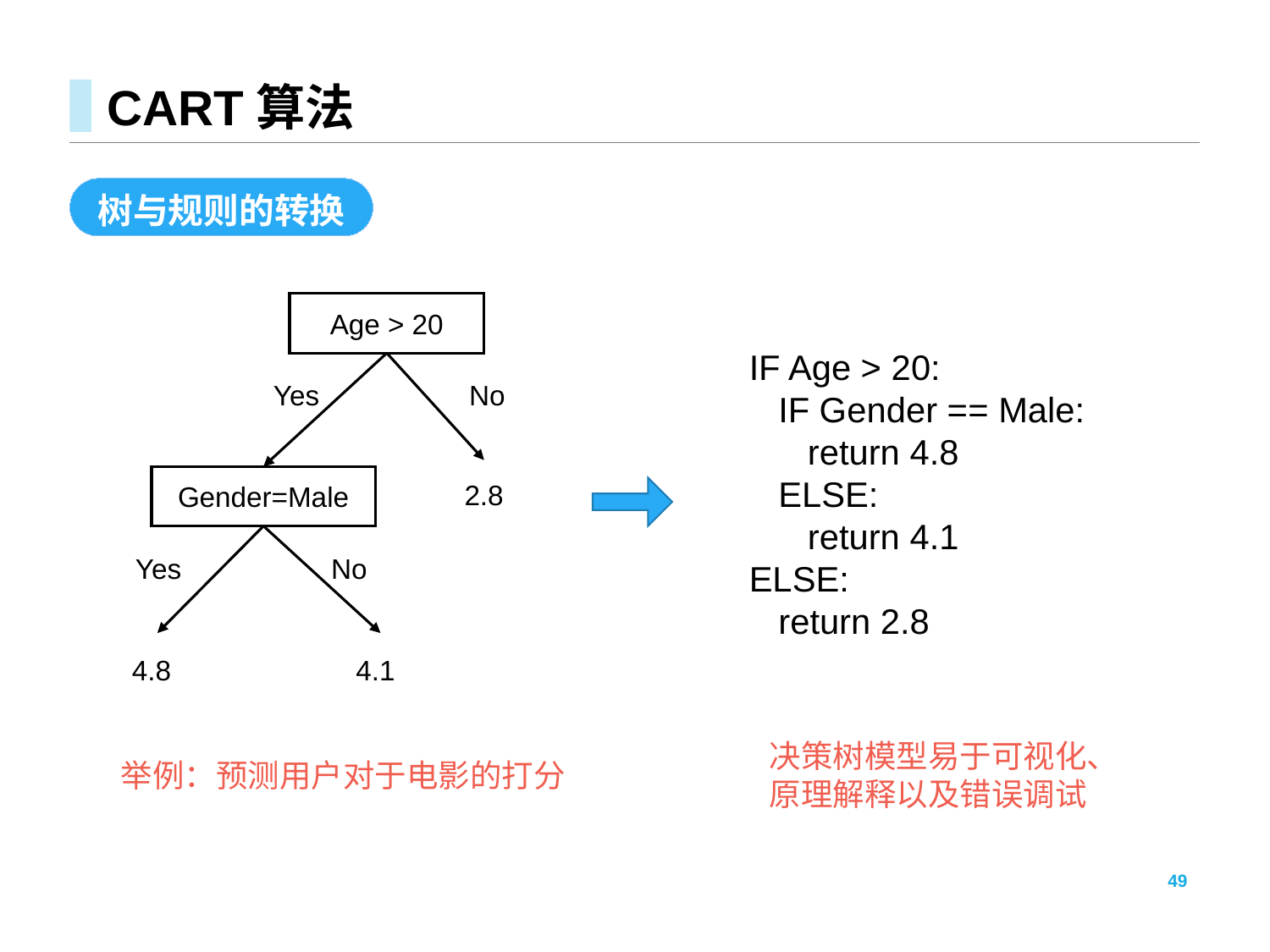

# CART算法
树与规则的转换
Age > 20
Yes
No
Gender=Male
2.8
Yes
No
4.8
4.1
IF Age > 20:
   IF Gender == Male:
      return 4.8
   ELSE:
      return 4.1
ELSE:
   return 2.8

决策树模型易于可视化、原理解释以及错误调试
举例：预测用户对于电影的打分
49